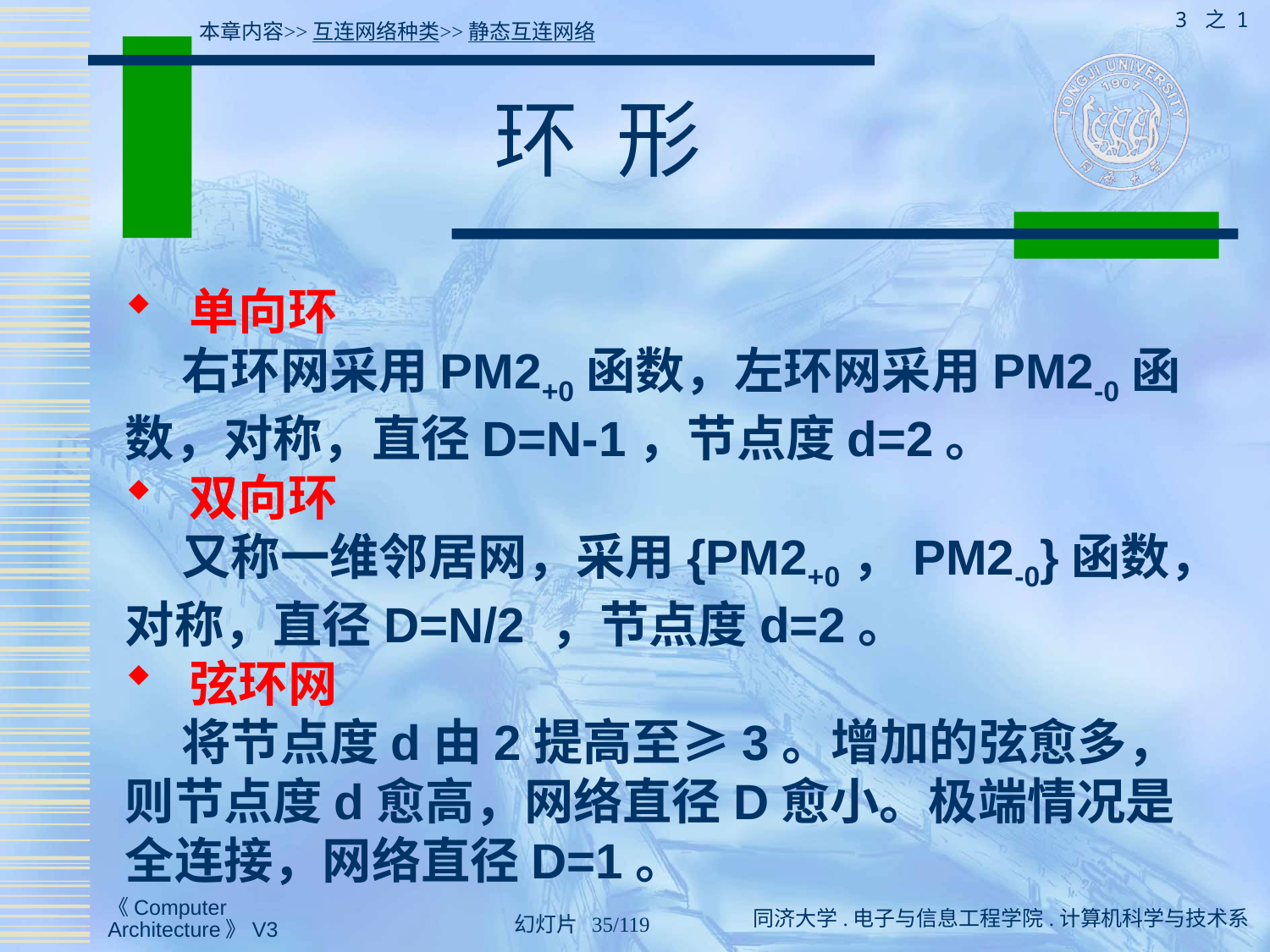

3 之 1
本章内容>>互连网络种类>>静态互连网络
# 环  形
  单向环
    右环网采用PM2+0函数，左环网采用PM2-0函数，对称，直径D=N-1，节点度d=2。
  双向环
    又称一维邻居网，采用{PM2+0，PM2-0}函数，对称，直径D=N/2 ，节点度d=2。
  弦环网
    将节点度d由2提高至≥3。增加的弦愈多，则节点度d愈高，网络直径D愈小。极端情况是全连接，网络直径D=1。